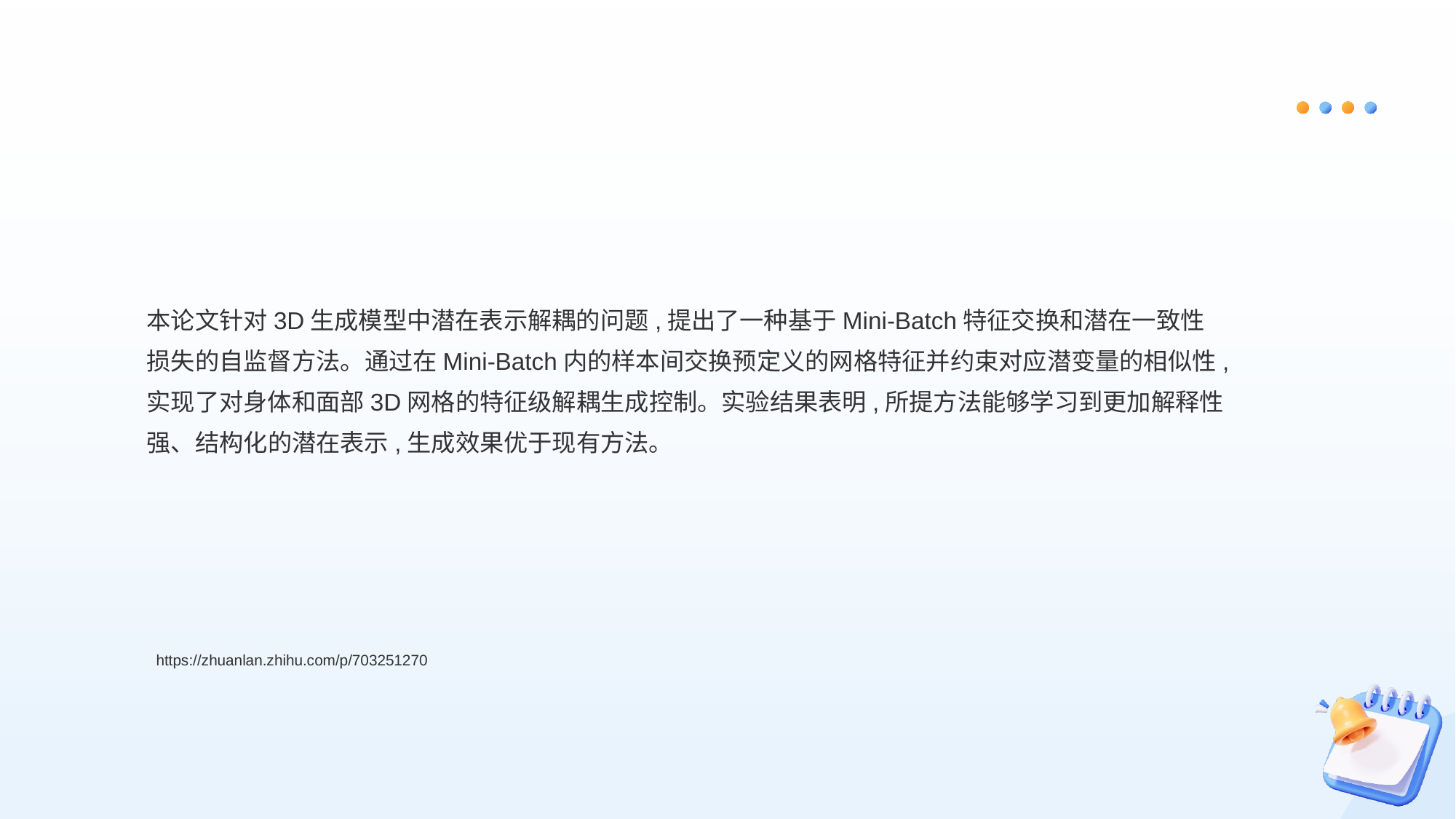

本论文针对3D生成模型中潜在表示解耦的问题,提出了一种基于Mini-Batch特征交换和潜在一致性损失的自监督方法。通过在Mini-Batch内的样本间交换预定义的网格特征并约束对应潜变量的相似性,实现了对身体和面部3D网格的特征级解耦生成控制。实验结果表明,所提方法能够学习到更加解释性强、结构化的潜在表示,生成效果优于现有方法。
https://zhuanlan.zhihu.com/p/703251270